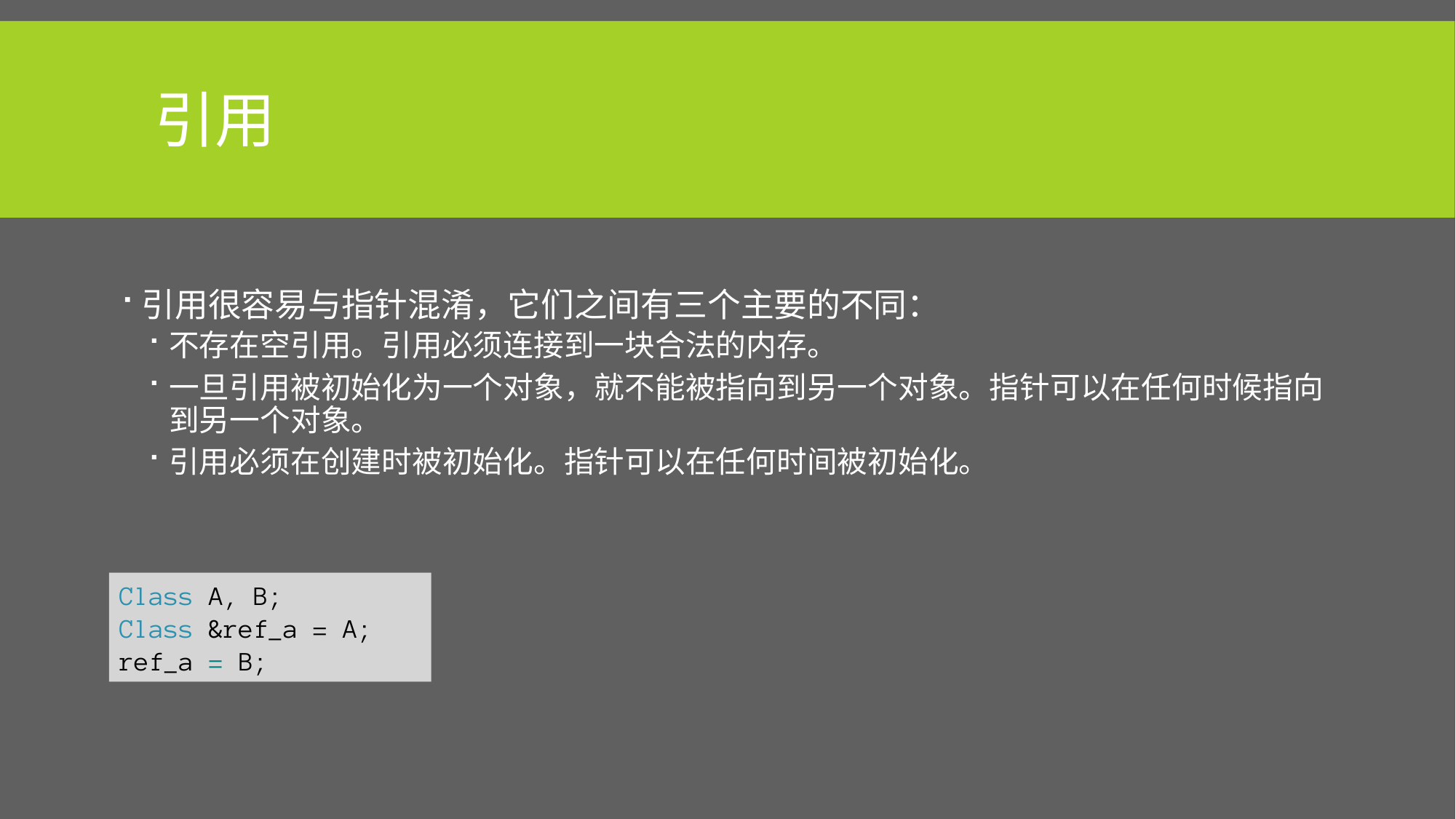

# 引用
引用很容易与指针混淆，它们之间有三个主要的不同：
不存在空引用。引用必须连接到一块合法的内存。
一旦引用被初始化为一个对象，就不能被指向到另一个对象。指针可以在任何时候指向到另一个对象。
引用必须在创建时被初始化。指针可以在任何时间被初始化。

Class A, B;
Class &ref_a = A;
ref_a = B;